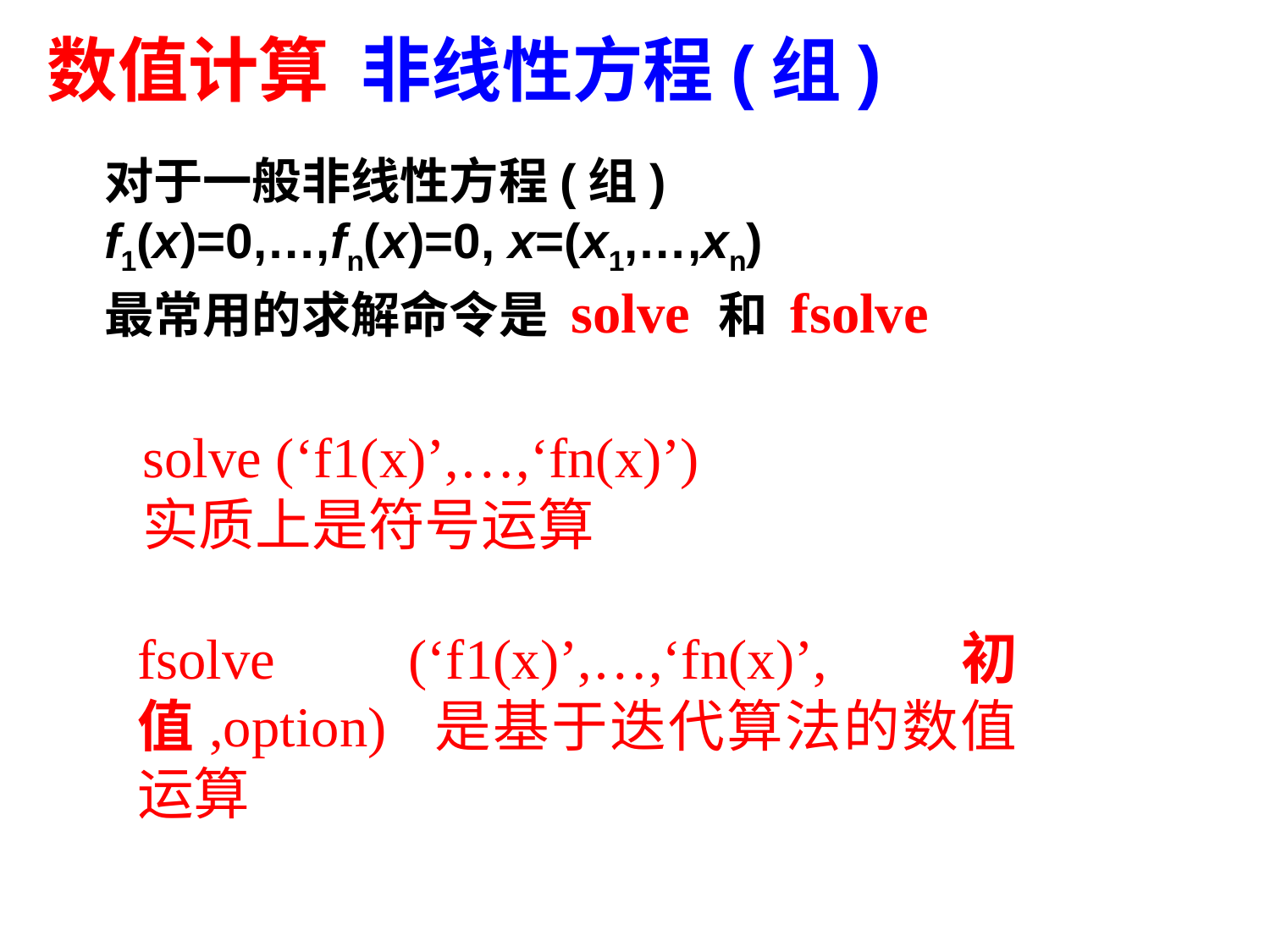

数值计算  非线性方程(组)
对于一般非线性方程(组)
f1(x)=0,…,fn(x)=0, x=(x1,…,xn)
最常用的求解命令是 solve 和 fsolve
solve (‘f1(x)’,…,‘fn(x)’)
实质上是符号运算
fsolve (‘f1(x)’,…,‘fn(x)’,初值,option)  是基于迭代算法的数值运算
22